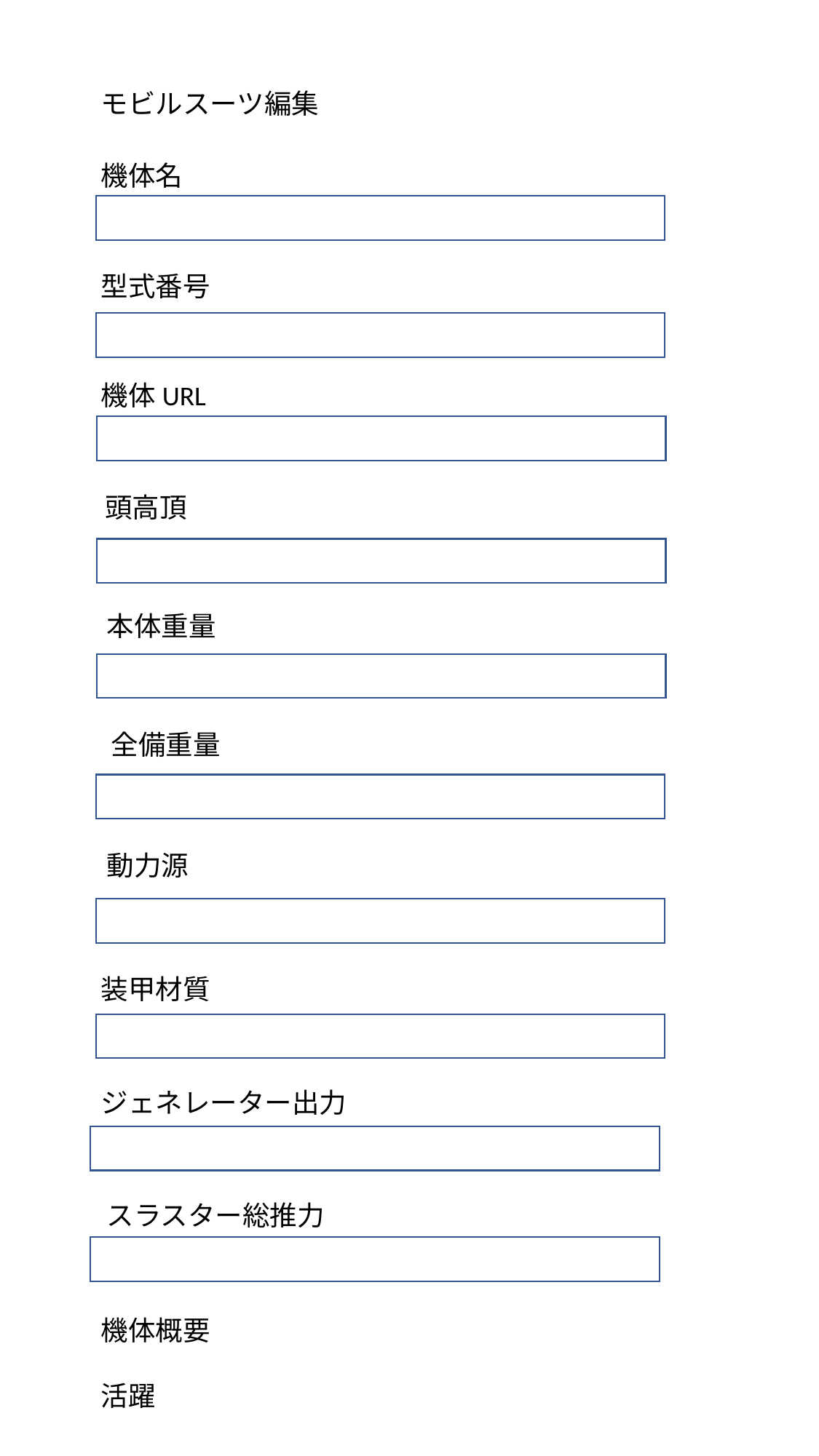

モビルスーツ編集
機体名

型式番号

機体URL

頭高頂

本体重量

全備重量

動力源

装甲材質

ジェネレーター出力

スラスター総推力

機体概要
活躍